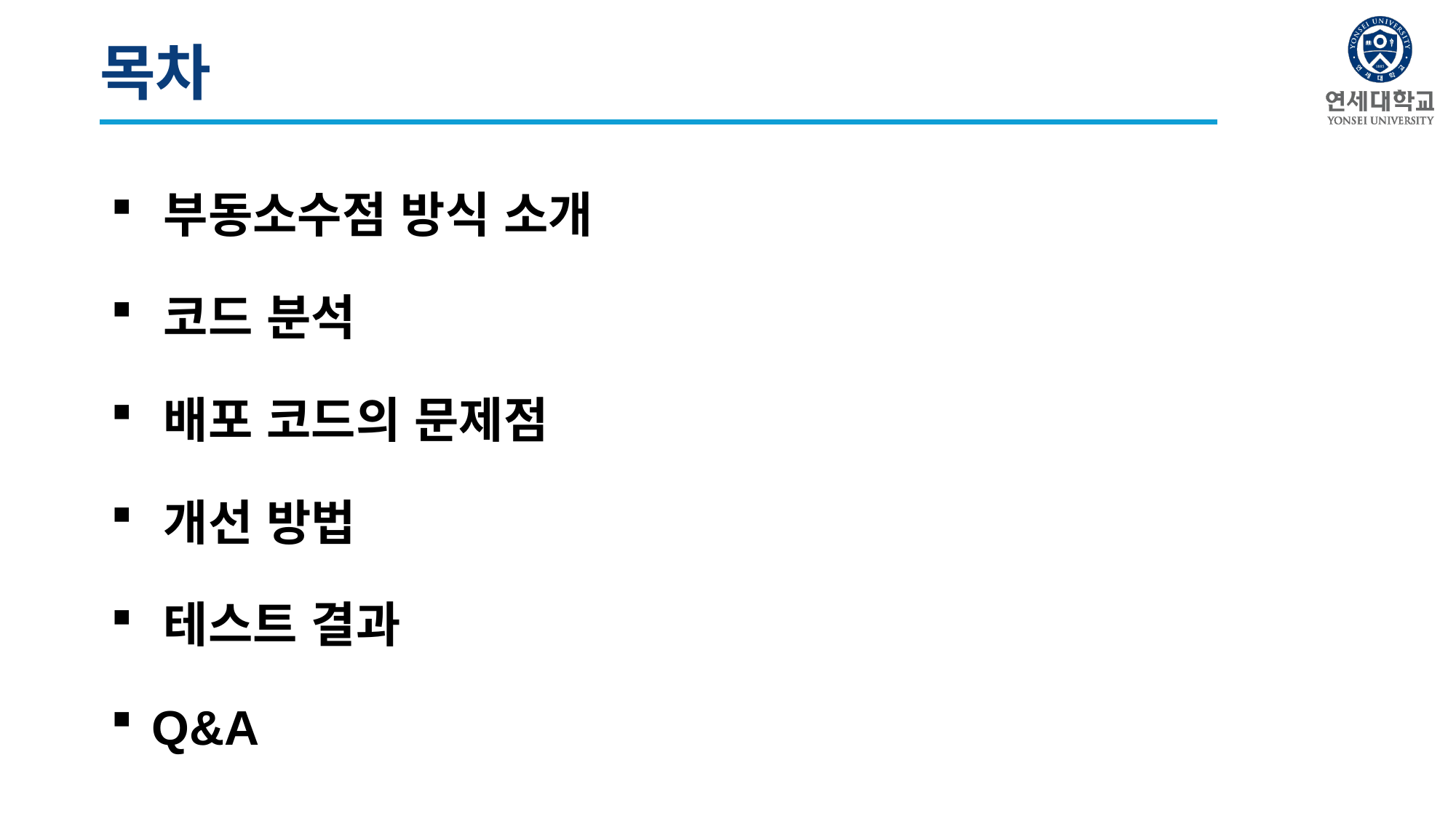

# 목차
 부동소수점 방식 소개
 코드 분석
 배포 코드의 문제점
 개선 방법
 테스트 결과
 Q&A